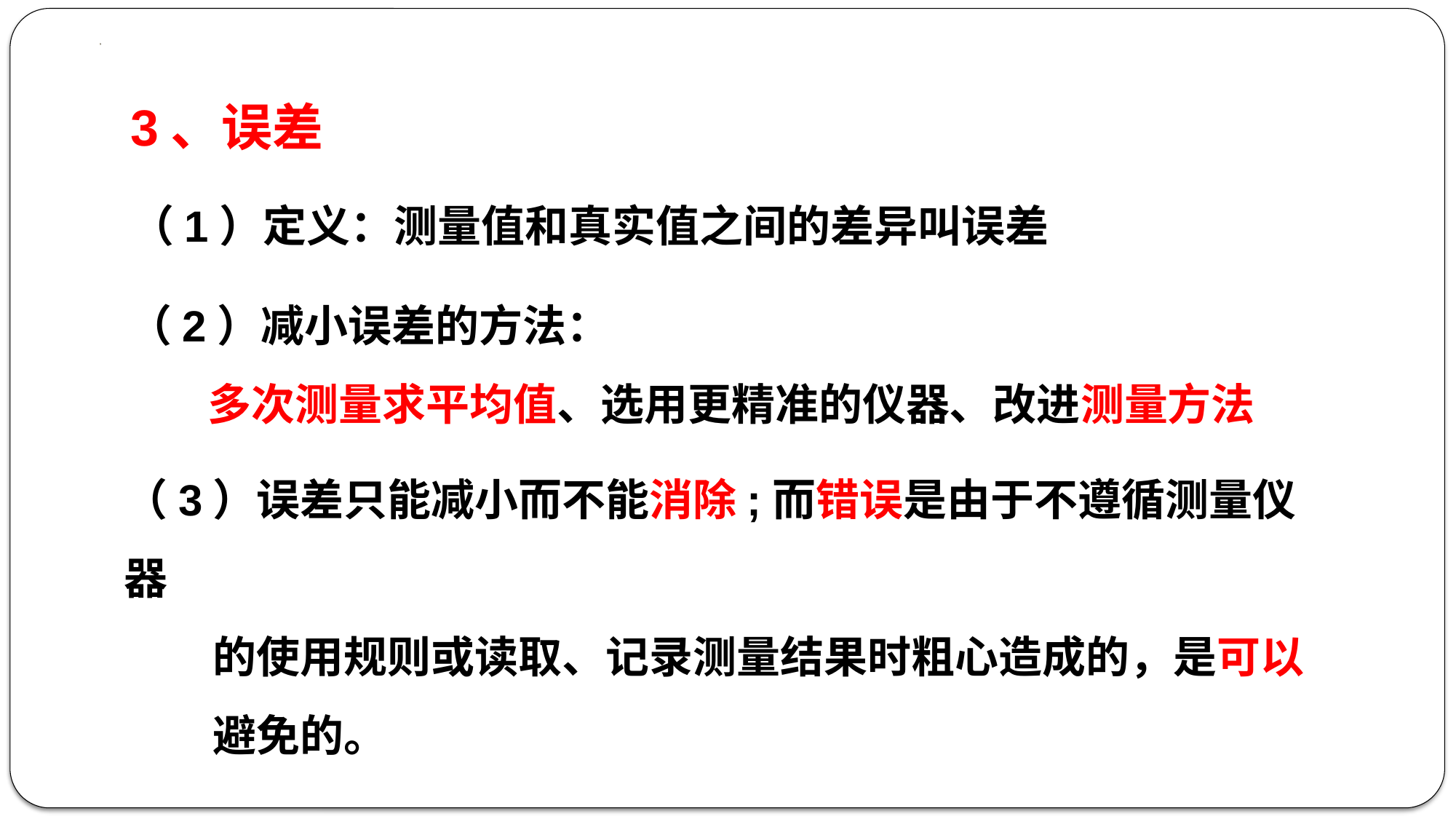

3、误差
（1）定义：测量值和真实值之间的差异叫误差
（2）减小误差的方法：
       多次测量求平均值、选用更精准的仪器、改进测量方法
（3）误差只能减小而不能消除;而错误是由于不遵循测量仪器
        的使用规则或读取、记录测量结果时粗心造成的，是可以
        避免的。